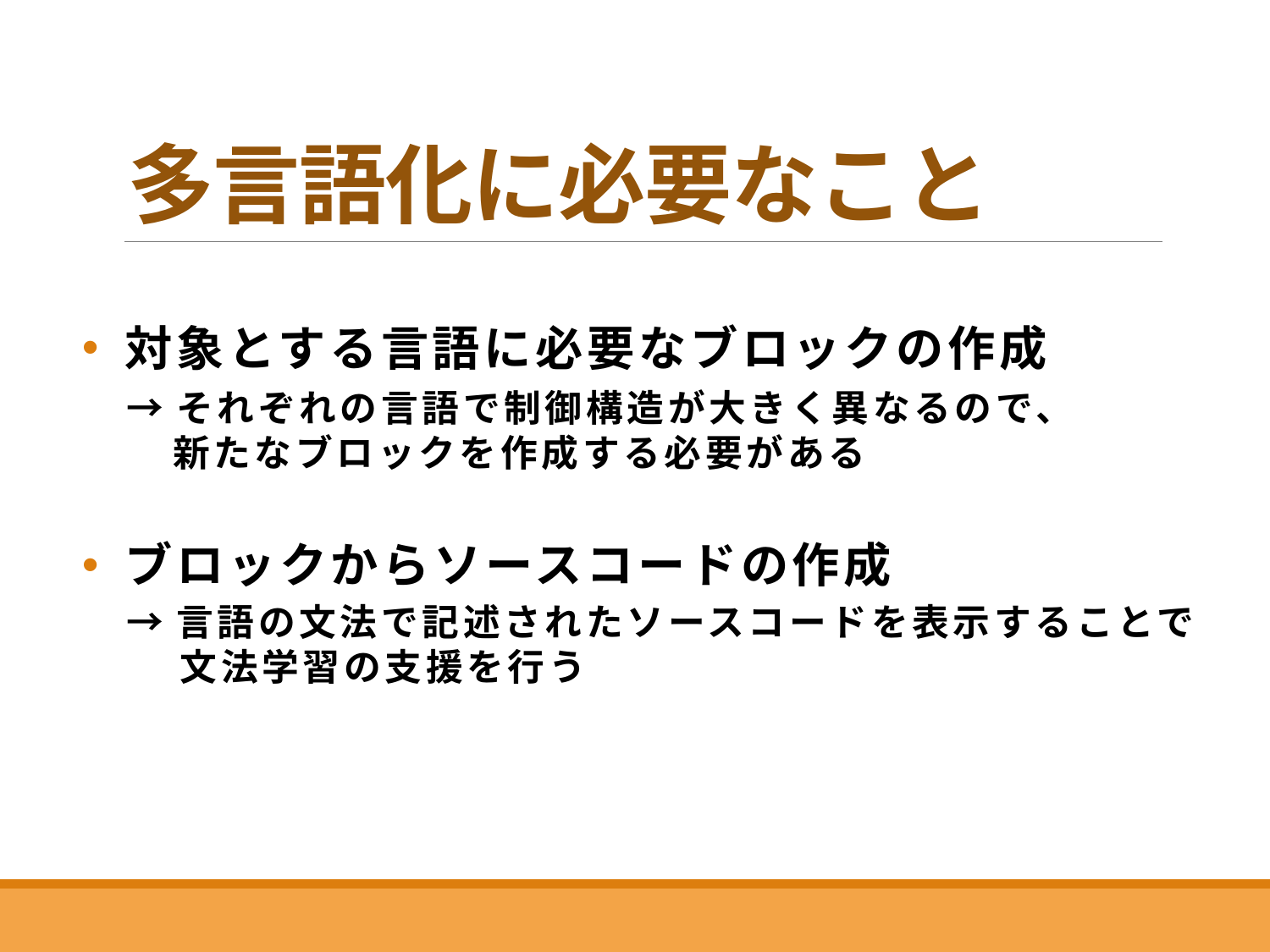

# 多言語化に必要なこと
 対象とする言語に必要なブロックの作成

 ブロックからソースコードの作成

→それぞれの言語で制御構造が大きく異なるので、
   新たなブロックを作成する必要がある
→言語の文法で記述されたソースコードを表示することで
　 文法学習の支援を行う